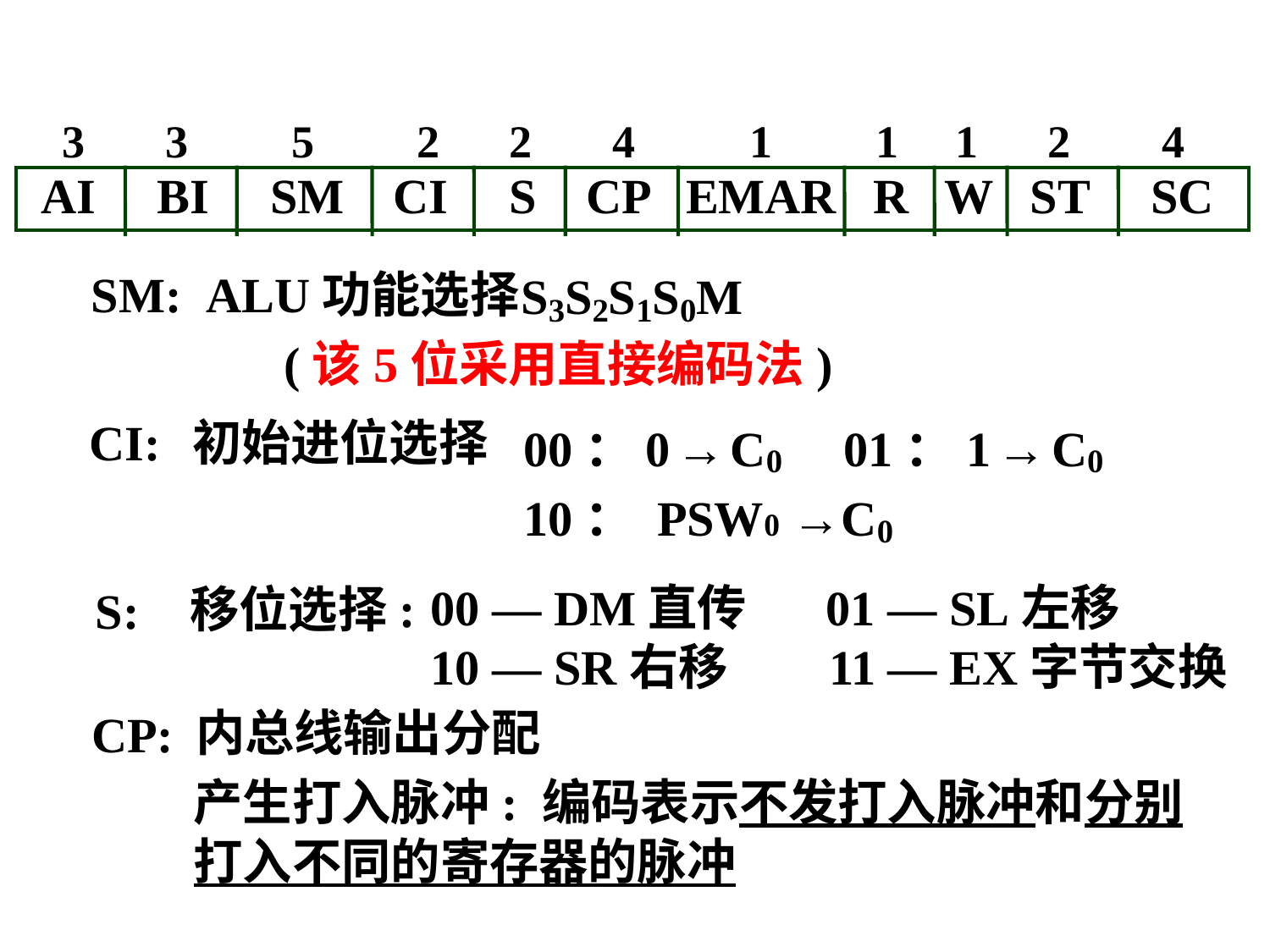

3       3         5         2      2       4          1         1     1      2        4
 AI     BI     SM    CI     S    CP   EMAR   R   W   ST     SC

S3S2S1S0M
SM:
ALU功能选择
(该5位采用直接编码法)
00：0 → C0     01：1 → C0
10： PSW0 →C0
CI:
初始进位选择
00 — DM直传      01 — SL左移
10 — SR右移        11 — EX字节交换
移位选择:
S:
内总线输出分配
CP:
产生打入脉冲: 编码表示不发打入脉冲和分别打入不同的寄存器的脉冲